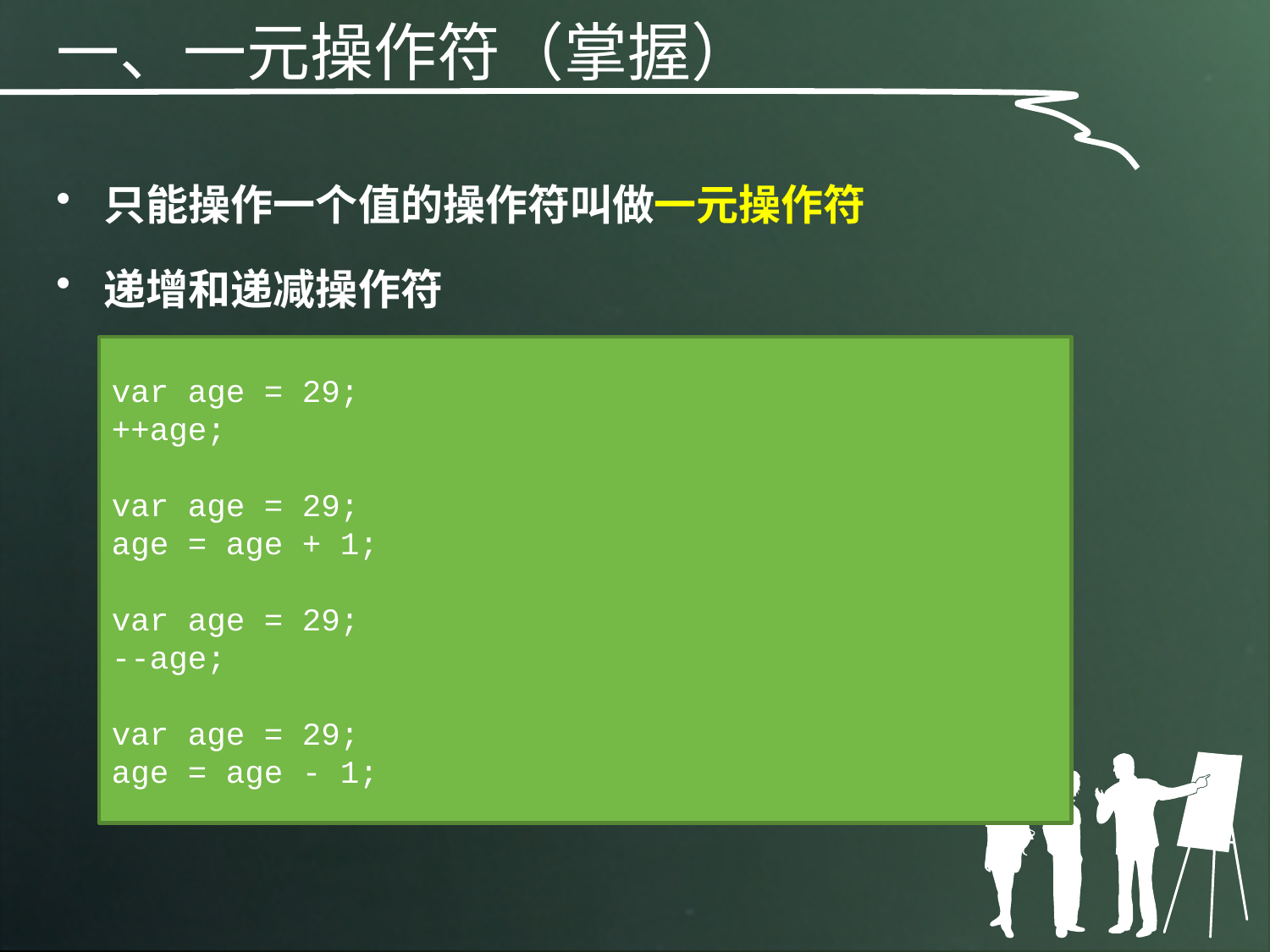

一、一元操作符（掌握）

只能操作一个值的操作符叫做一元操作符
递增和递减操作符
var age = 29;
++age;

var age = 29;
age = age + 1;

var age = 29;
--age;

var age = 29;
age = age - 1;